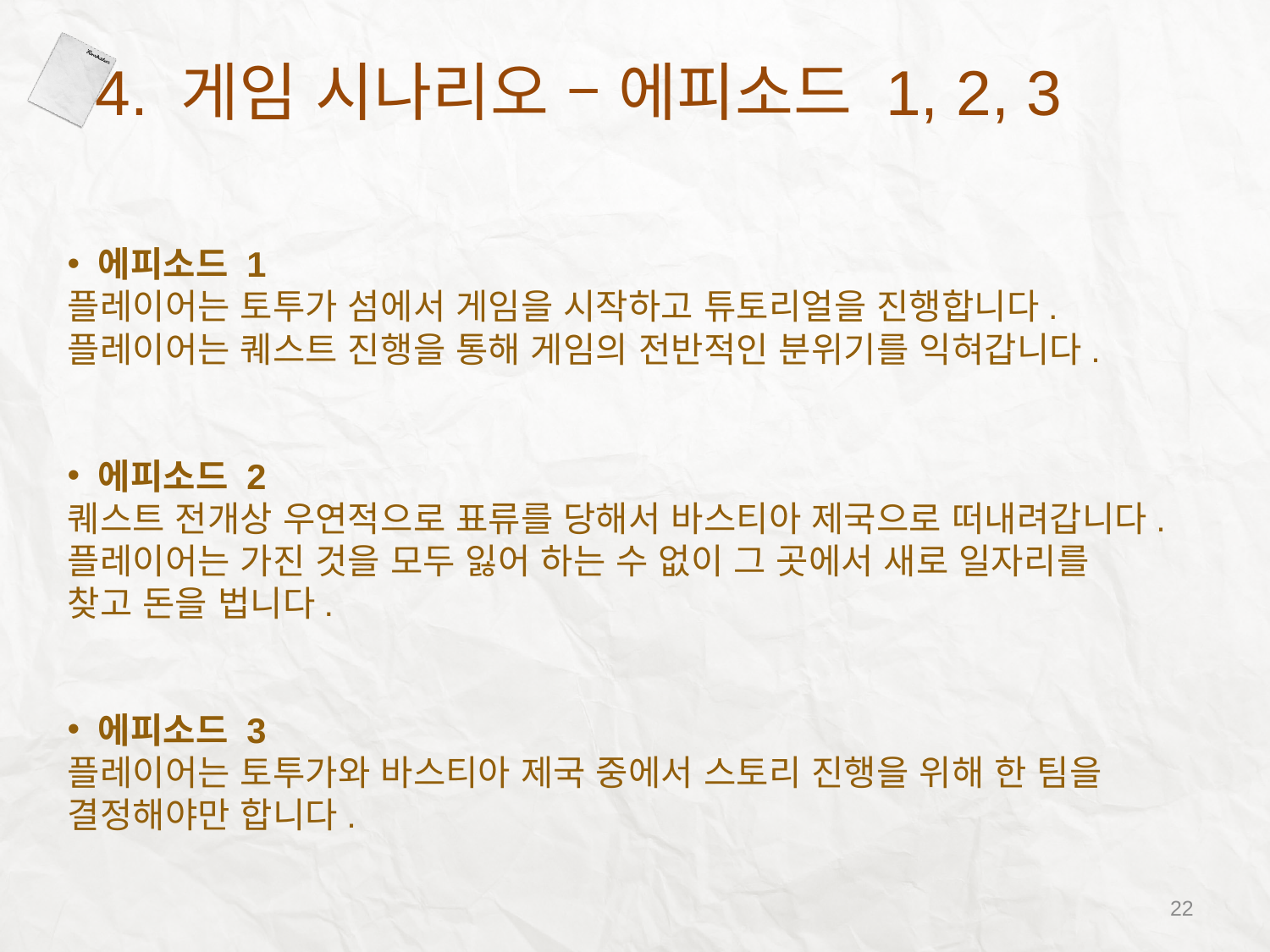

4. 게임 시나리오 – 에피소드 1, 2, 3
 에피소드 1
플레이어는 토투가 섬에서 게임을 시작하고 튜토리얼을 진행합니다.
플레이어는 퀘스트 진행을 통해 게임의 전반적인 분위기를 익혀갑니다.

 에피소드 2
퀘스트 전개상 우연적으로 표류를 당해서 바스티아 제국으로 떠내려갑니다.
플레이어는 가진 것을 모두 잃어 하는 수 없이 그 곳에서 새로 일자리를
찾고 돈을 법니다.

 에피소드 3
플레이어는 토투가와 바스티아 제국 중에서 스토리 진행을 위해 한 팀을
결정해야만 합니다.
22